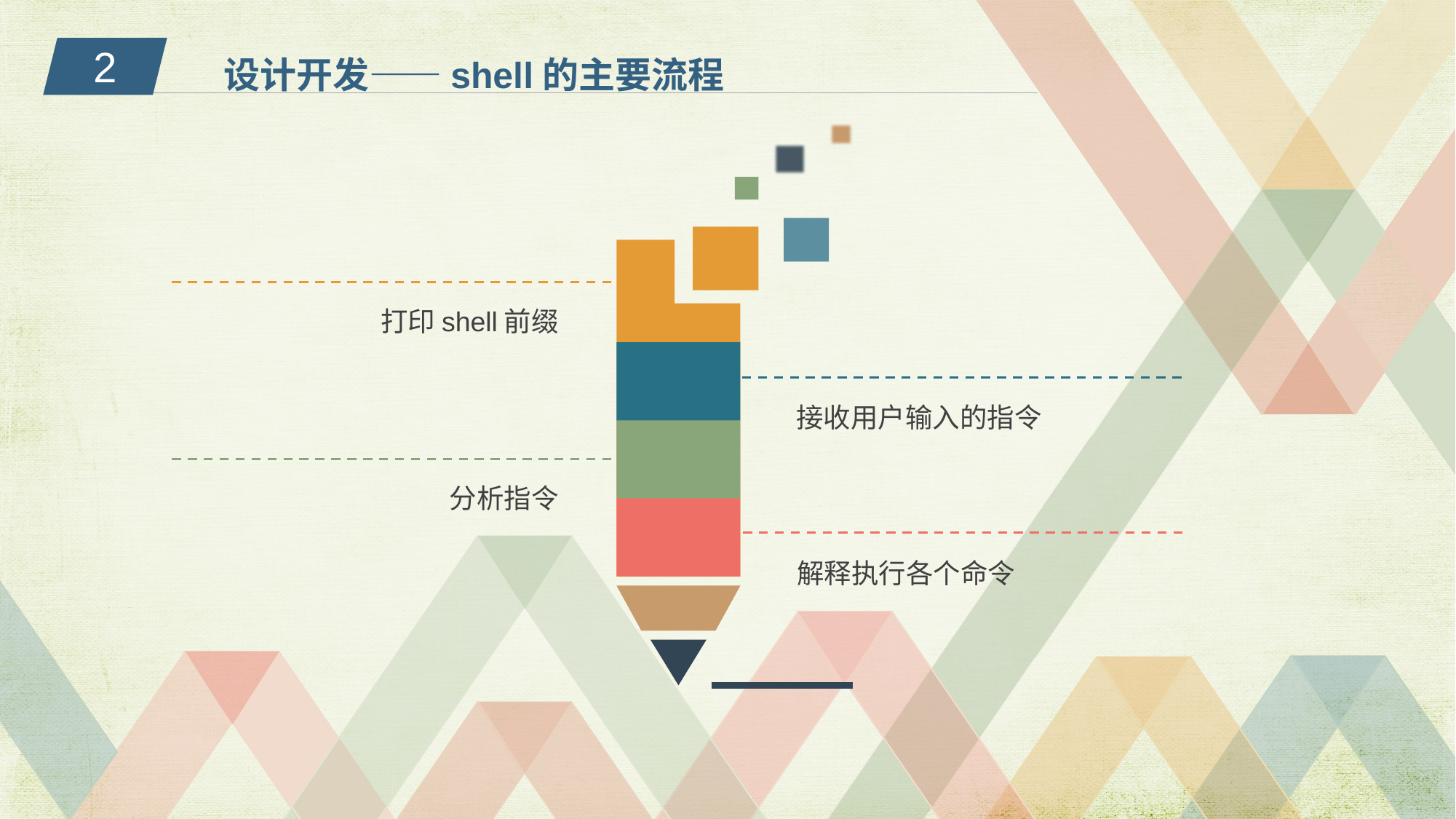

设计开发——shell的主要流程
2

打印shell前缀

接收用户输入的指令
分析指令

解释执行各个命令